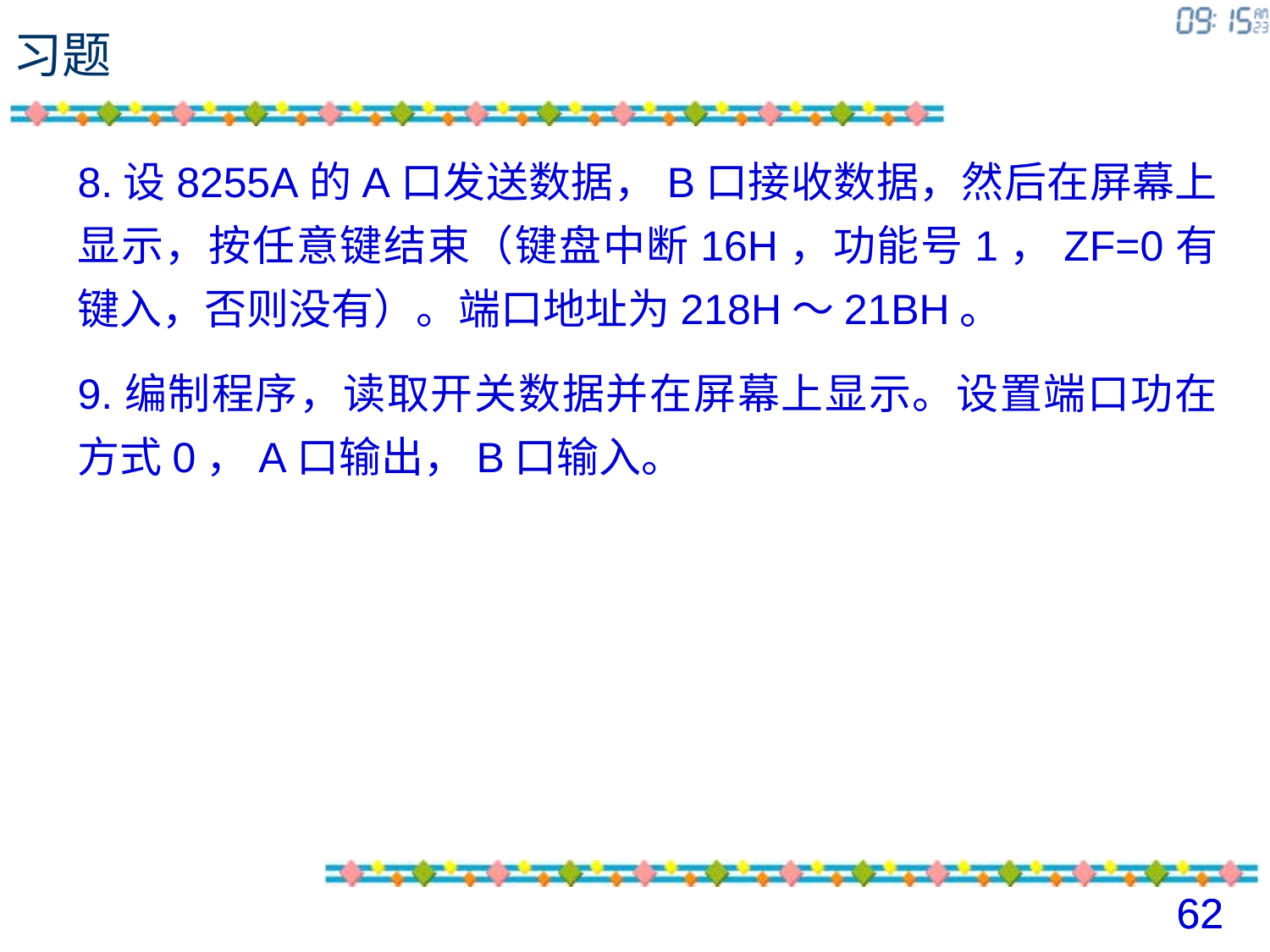

# 习题
8.设8255A的A口发送数据，B口接收数据，然后在屏幕上显示，按任意键结束（键盘中断16H，功能号1，ZF=0有键入，否则没有）。端口地址为218H～21BH。
9.编制程序，读取开关数据并在屏幕上显示。设置端口功在方式0，A口输出，B口输入。